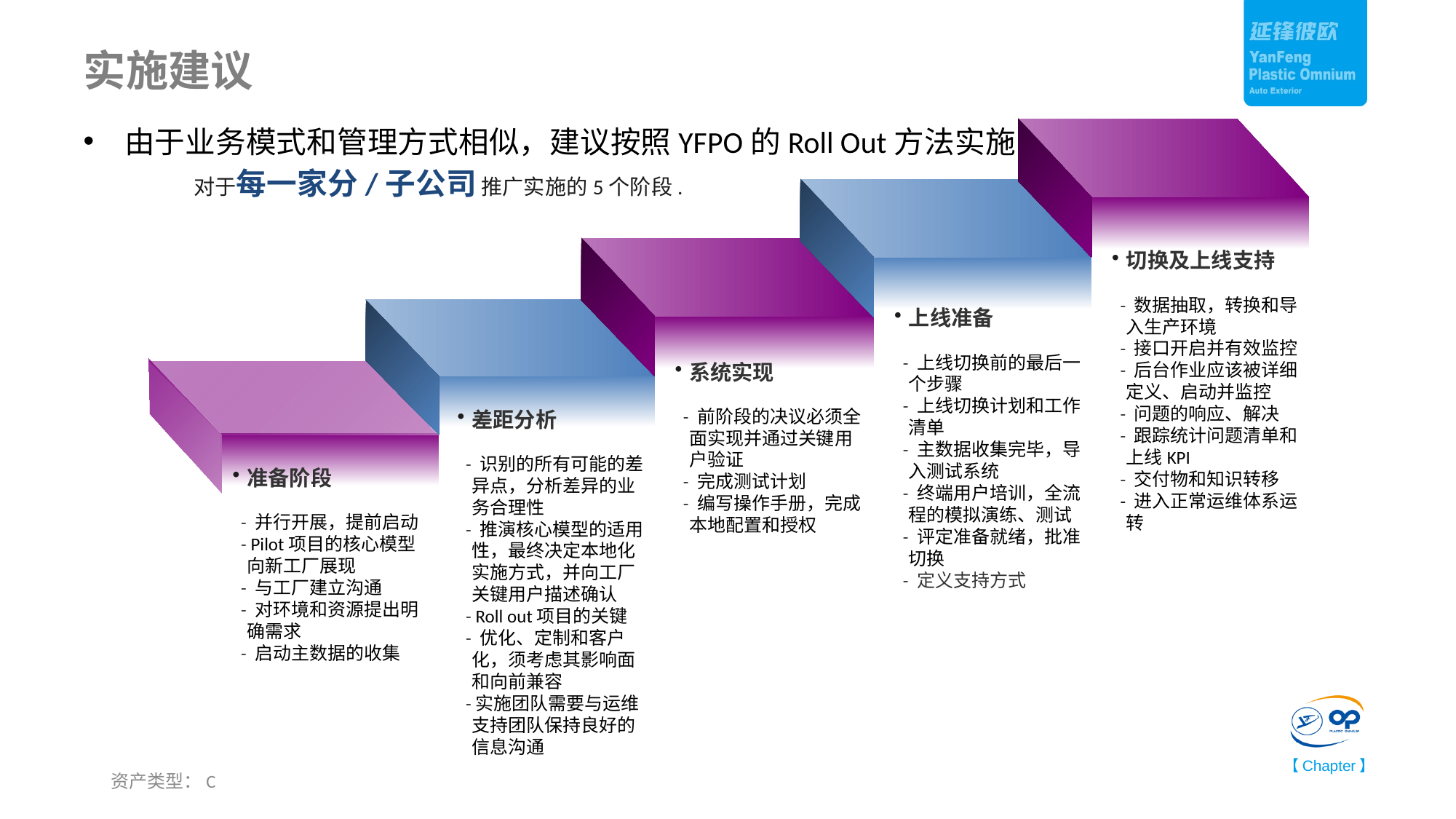

# 实施建议
由于业务模式和管理方式相似，建议按照YFPO的Roll Out方法实施

对于每一家分/子公司 推广实施的5个阶段.

切换及上线支持

  - 数据抽取，转换和导入生产环境
  - 接口开启并有效监控
  - 后台作业应该被详细定义、启动并监控
  - 问题的响应、解决
  - 跟踪统计问题清单和上线KPI
  - 交付物和知识转移
  - 进入正常运维体系运转

上线准备

  - 上线切换前的最后一个步骤
  - 上线切换计划和工作清单
  - 主数据收集完毕，导入测试系统
  - 终端用户培训，全流程的模拟演练、测试
  - 评定准备就绪，批准切换
  - 定义支持方式

系统实现

  - 前阶段的决议必须全面实现并通过关键用户验证
  - 完成测试计划
  - 编写操作手册，完成本地配置和授权

差距分析

  - 识别的所有可能的差异点，分析差异的业务合理性
  - 推演核心模型的适用性，最终决定本地化实施方式，并向工厂关键用户描述确认
  - Roll out项目的关键
  - 优化、定制和客户化，须考虑其影响面和向前兼容
  -实施团队需要与运维支持团队保持良好的信息沟通

准备阶段

  - 并行开展，提前启动
  - Pilot项目的核心模型向新工厂展现
  - 与工厂建立沟通
  - 对环境和资源提出明确需求
  - 启动主数据的收集

资产类型：C